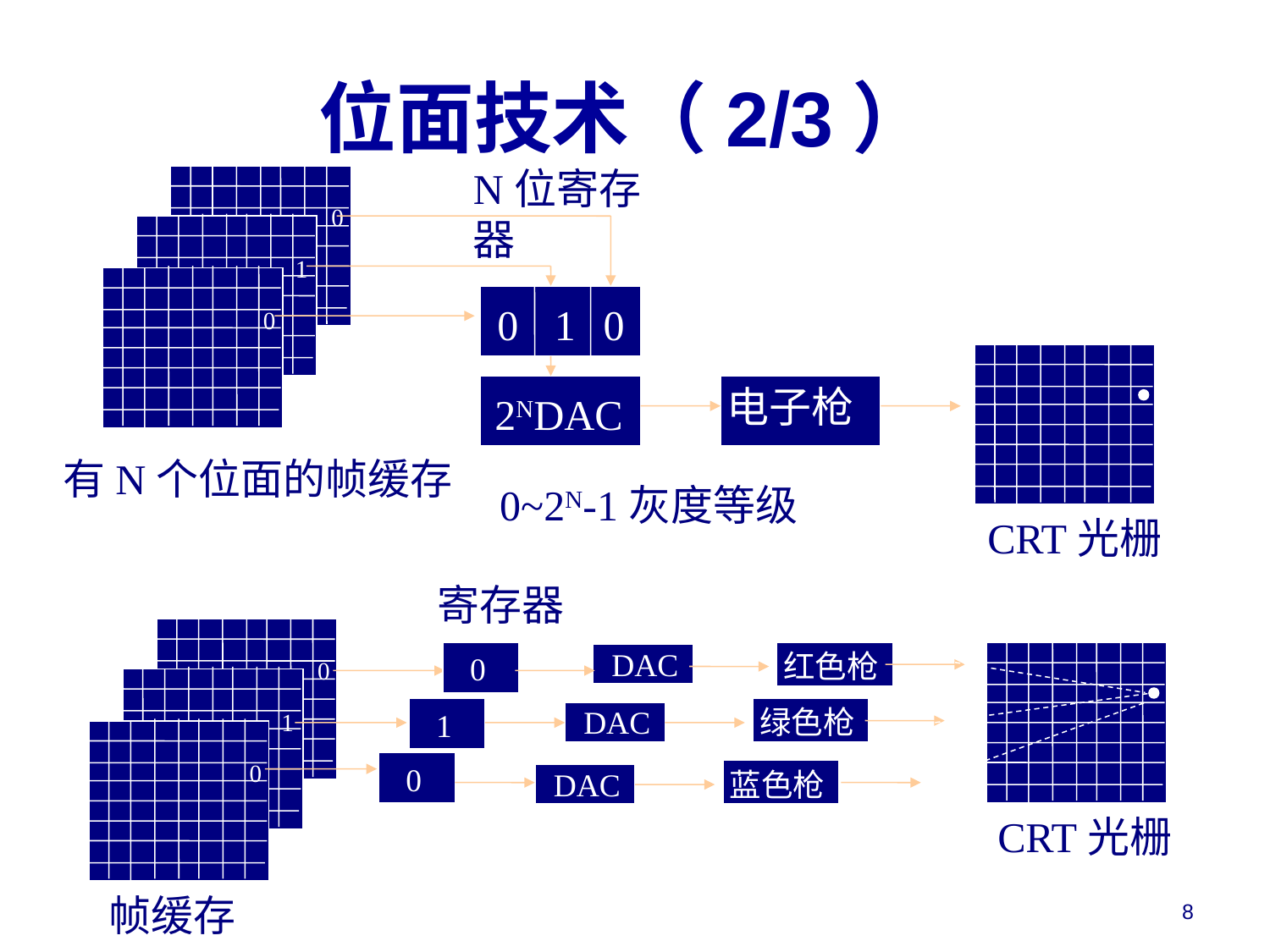

# 位面技术（2/3）
N位寄存器

0

1

0
1
0
0

电子枪

2NDAC

有N个位面的帧缓存
0~2N-1灰度等级
CRT光栅
寄存器

DAC

红色枪

CRT光栅

0
0

DAC

绿色枪

1
1

0

0
DAC

蓝色枪

帧缓存
8